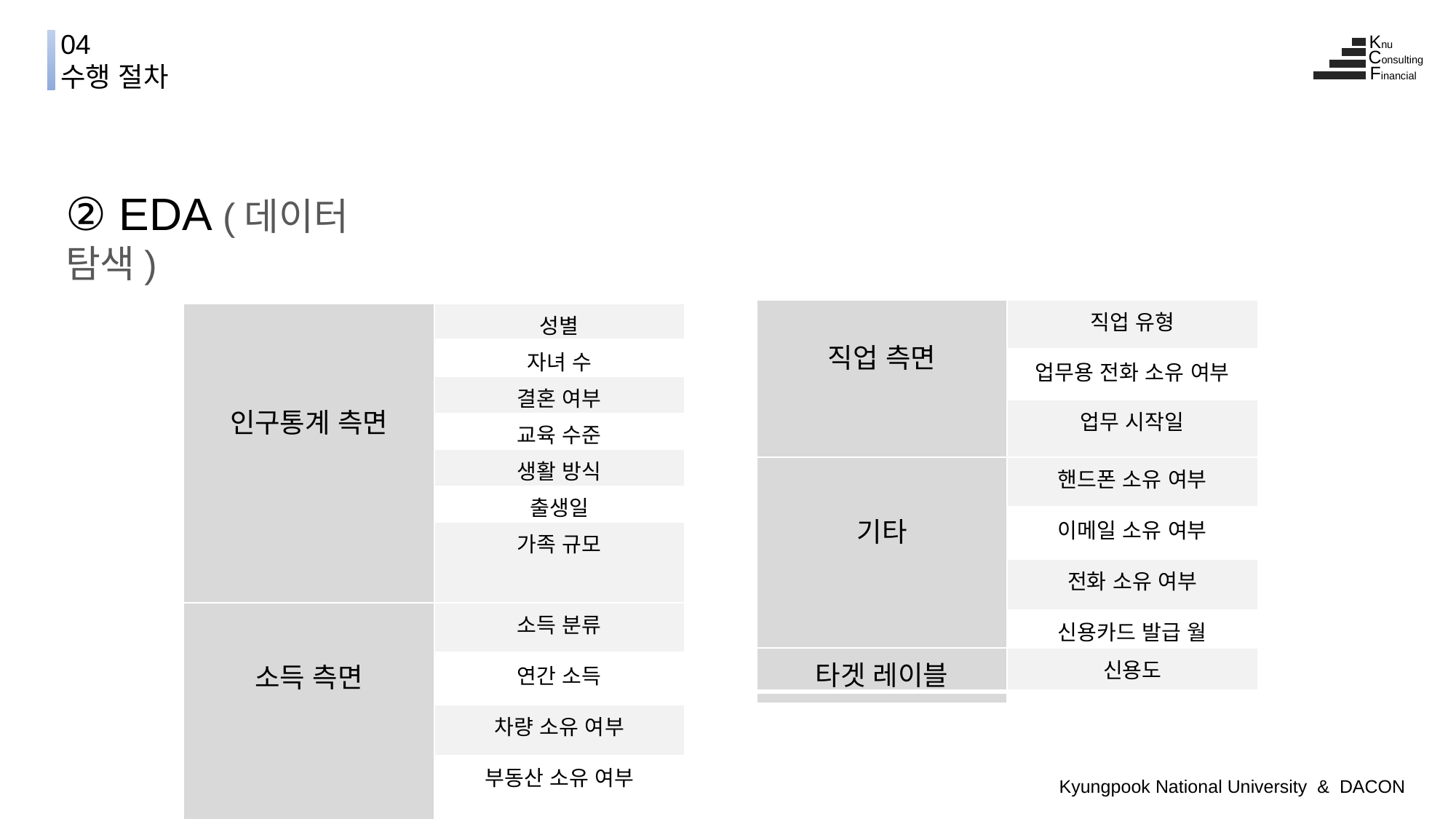

04
수행 절차

Knu
Consulting
Financial

② EDA (데이터 탐색)
| 직업 측면 | 직업 유형 |
| --- | --- |
|  | 업무용 전화 소유 여부 |
|  | 업무 시작일 |
| 인구통계 측면 | 성별 |
| --- | --- |
|  | 자녀 수 |
|  | 결혼 여부 |
|  | 교육 수준 |
|  | 생활 방식 |
|  | 출생일 |
|  | 가족 규모 |
| 기타 | 핸드폰 소유 여부 |
| --- | --- |
|  | 이메일 소유 여부 |
|  | 전화 소유 여부 |
|  | 신용카드 발급 월 |
| 소득 측면 | 소득 분류 |
| --- | --- |
|  | 연간 소득 |
|  | 차량 소유 여부 |
|  | 부동산 소유 여부 |
| 타겟 레이블 | 신용도 |
| --- | --- |
Kyungpook National University  &  DACON